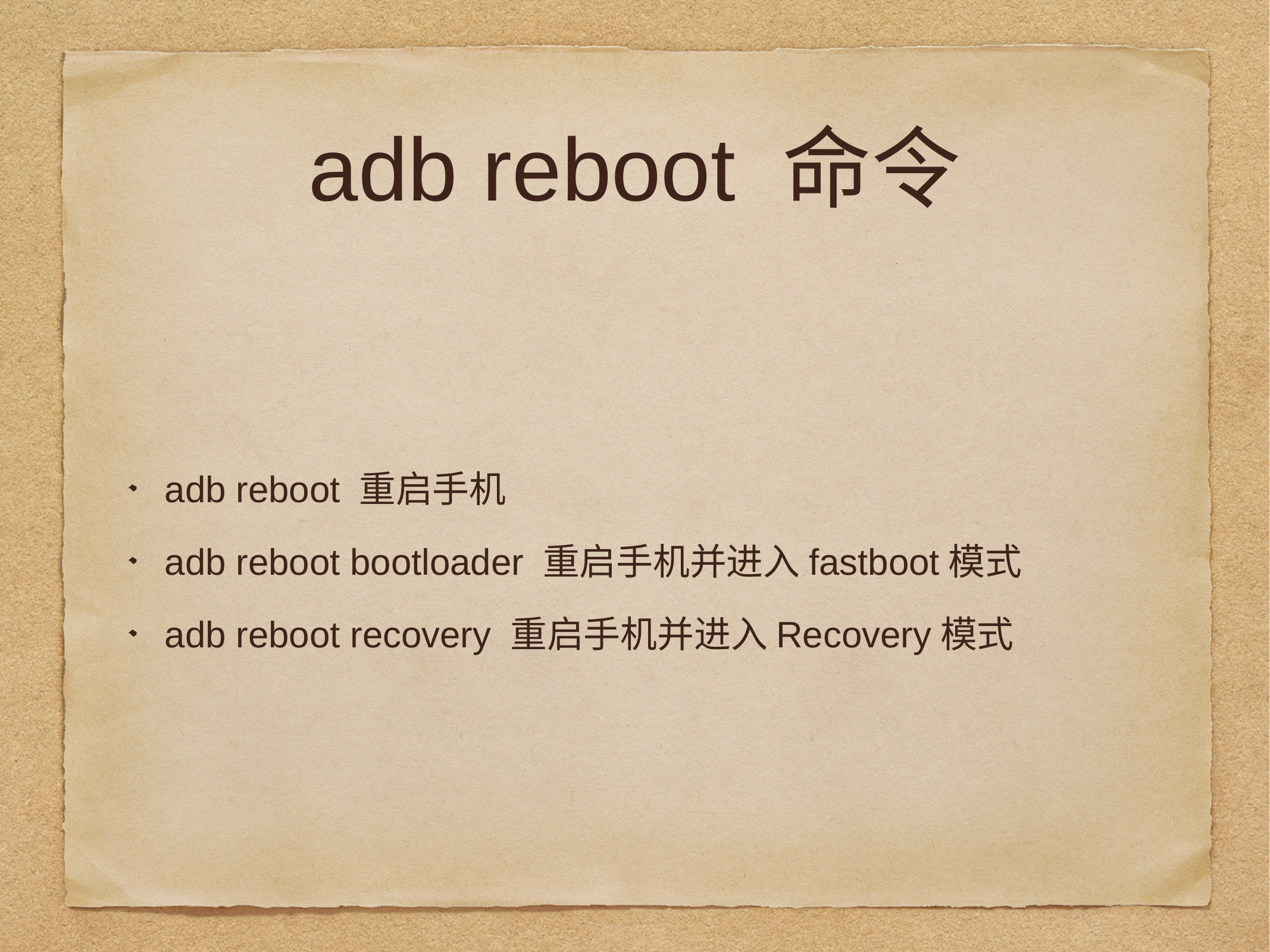

# adb reboot 命令
adb reboot 重启手机
adb reboot bootloader 重启手机并进入fastboot模式
adb reboot recovery 重启手机并进入Recovery模式